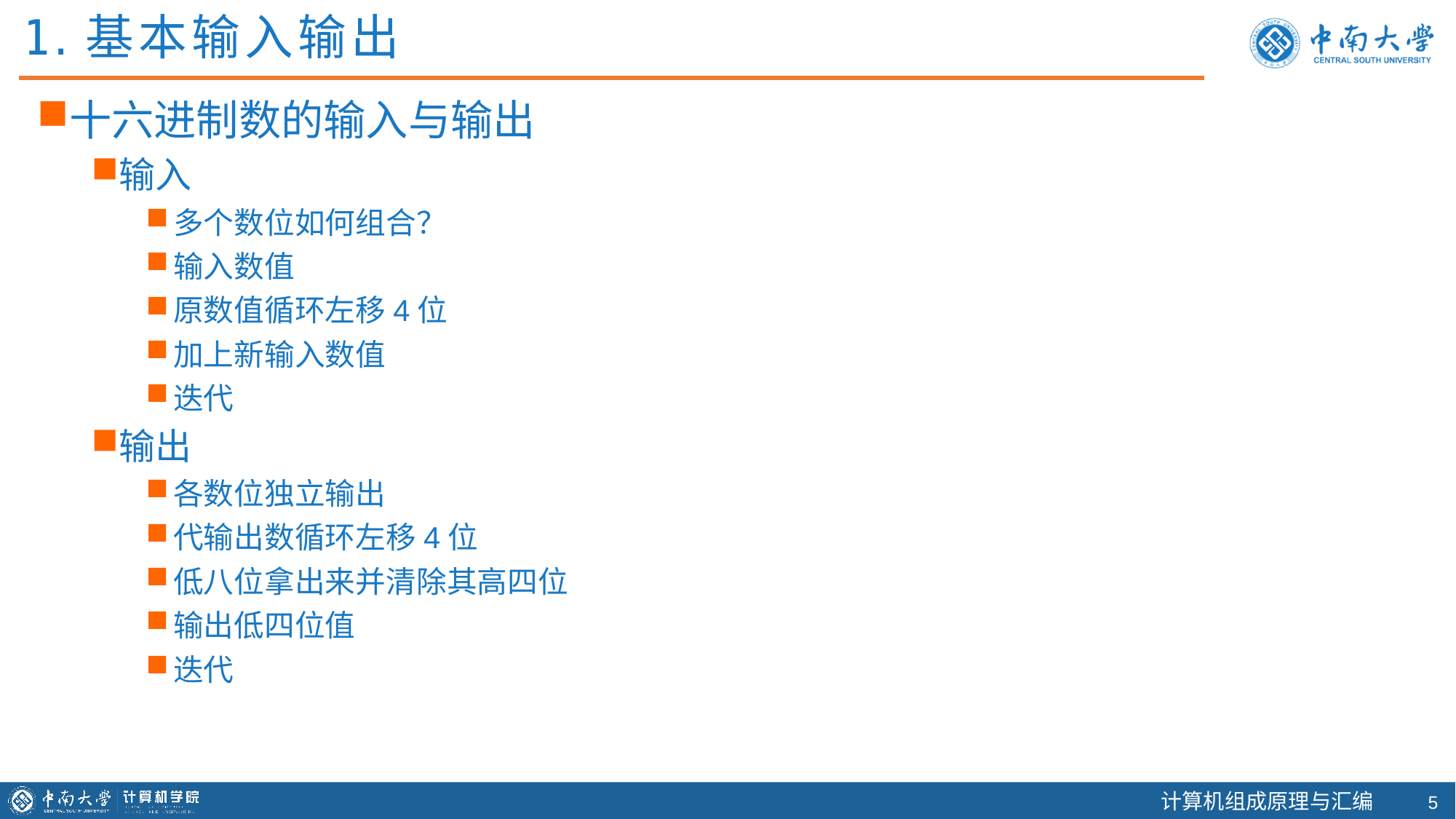

1.基本输入输出
十六进制数的输入与输出
输入
多个数位如何组合？
输入数值
原数值循环左移4位
加上新输入数值
迭代
输出
各数位独立输出
代输出数循环左移4位
低八位拿出来并清除其高四位
输出低四位值
迭代

5